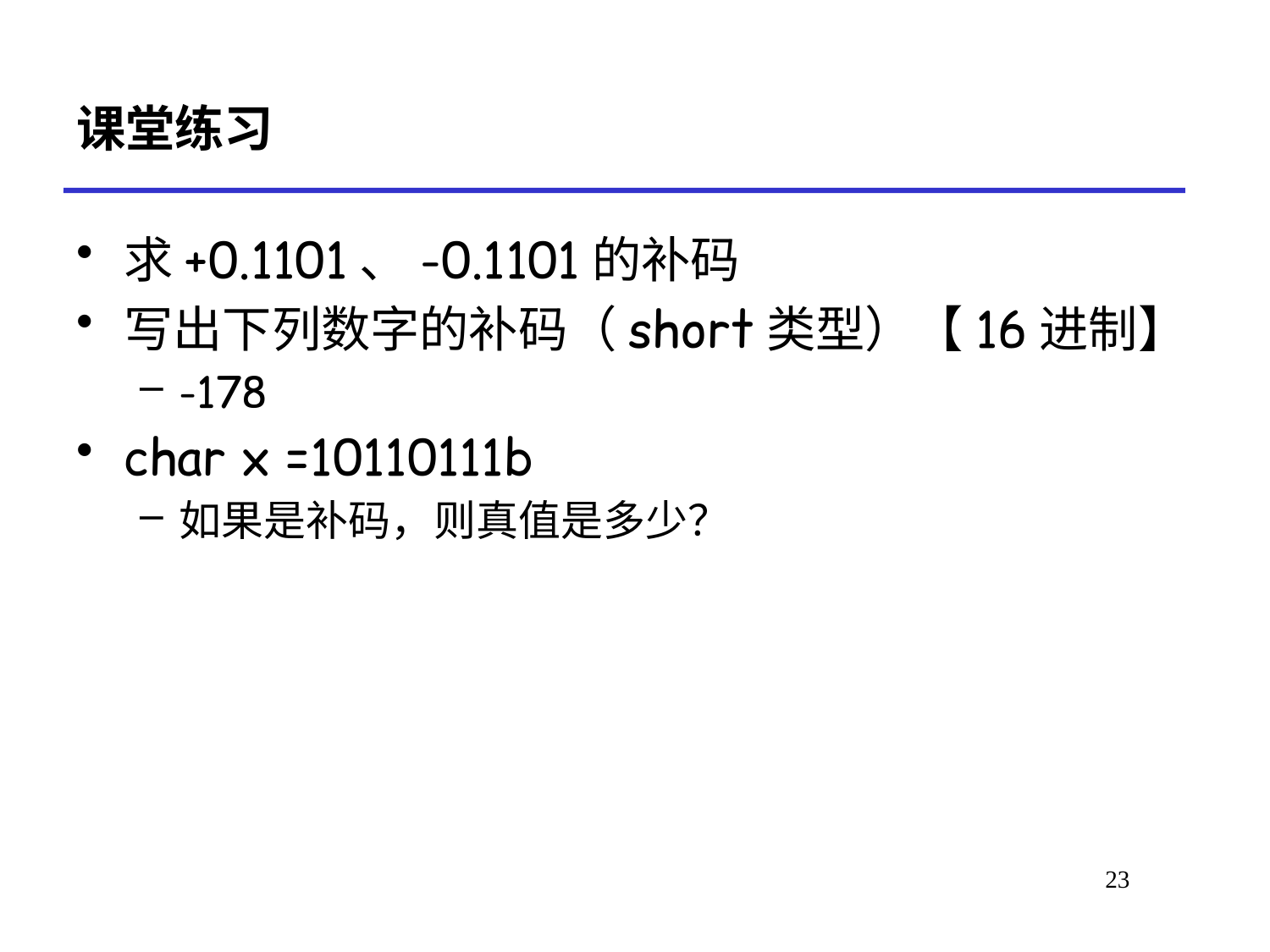

# 课堂练习
求+0.1101、-0.1101的补码
写出下列数字的补码（short类型）【16进制】
-178
char x =10110111b
如果是补码，则真值是多少？

23